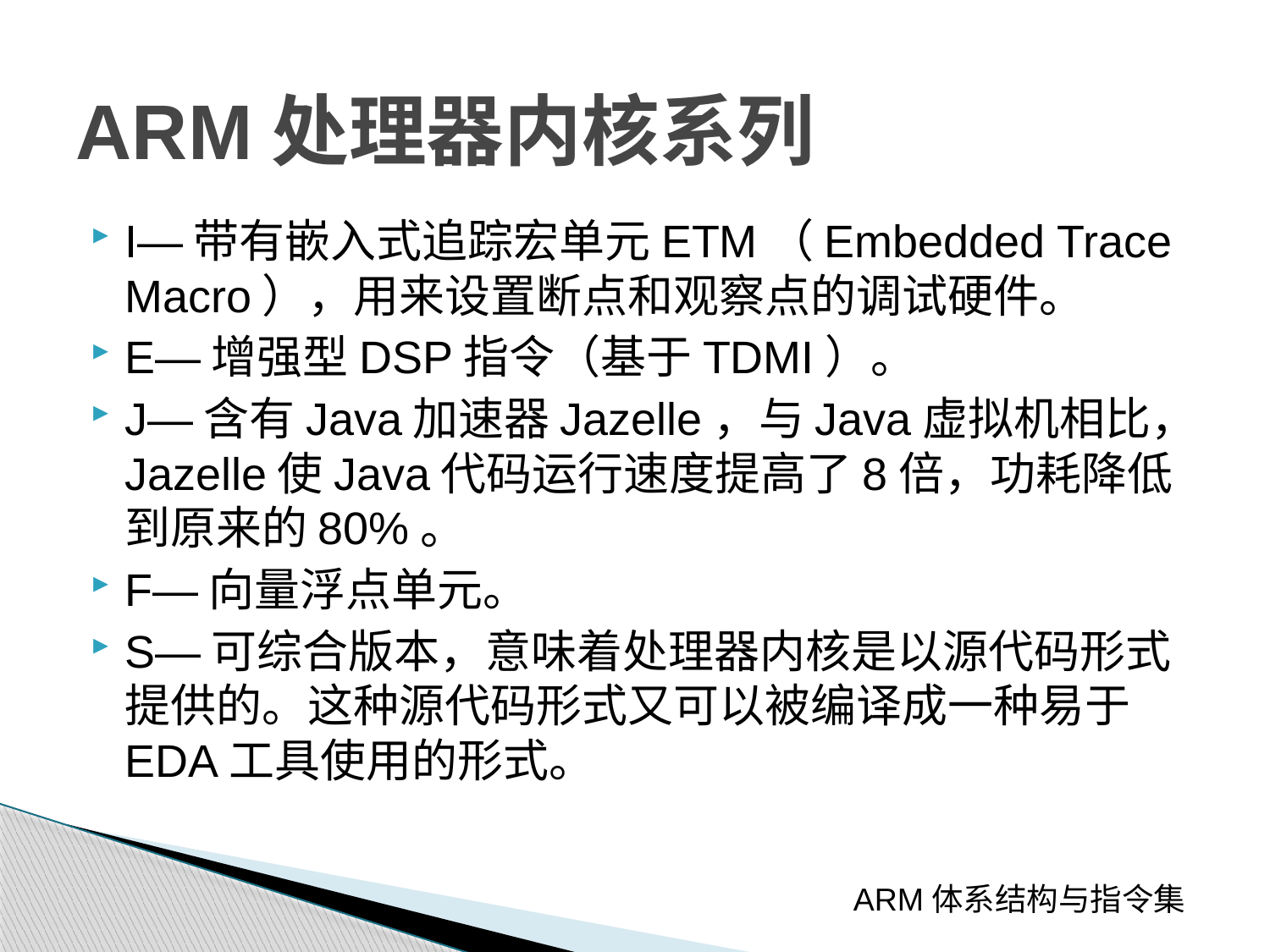

# ARM处理器内核系列
I—带有嵌入式追踪宏单元ETM（Embedded Trace Macro），用来设置断点和观察点的调试硬件。
E—增强型DSP指令（基于TDMI）。
J—含有Java加速器Jazelle，与Java虚拟机相比，Jazelle使Java代码运行速度提高了8倍，功耗降低到原来的80%。
F—向量浮点单元。
S—可综合版本，意味着处理器内核是以源代码形式提供的。这种源代码形式又可以被编译成一种易于EDA工具使用的形式。
            ARM体系结构与指令集